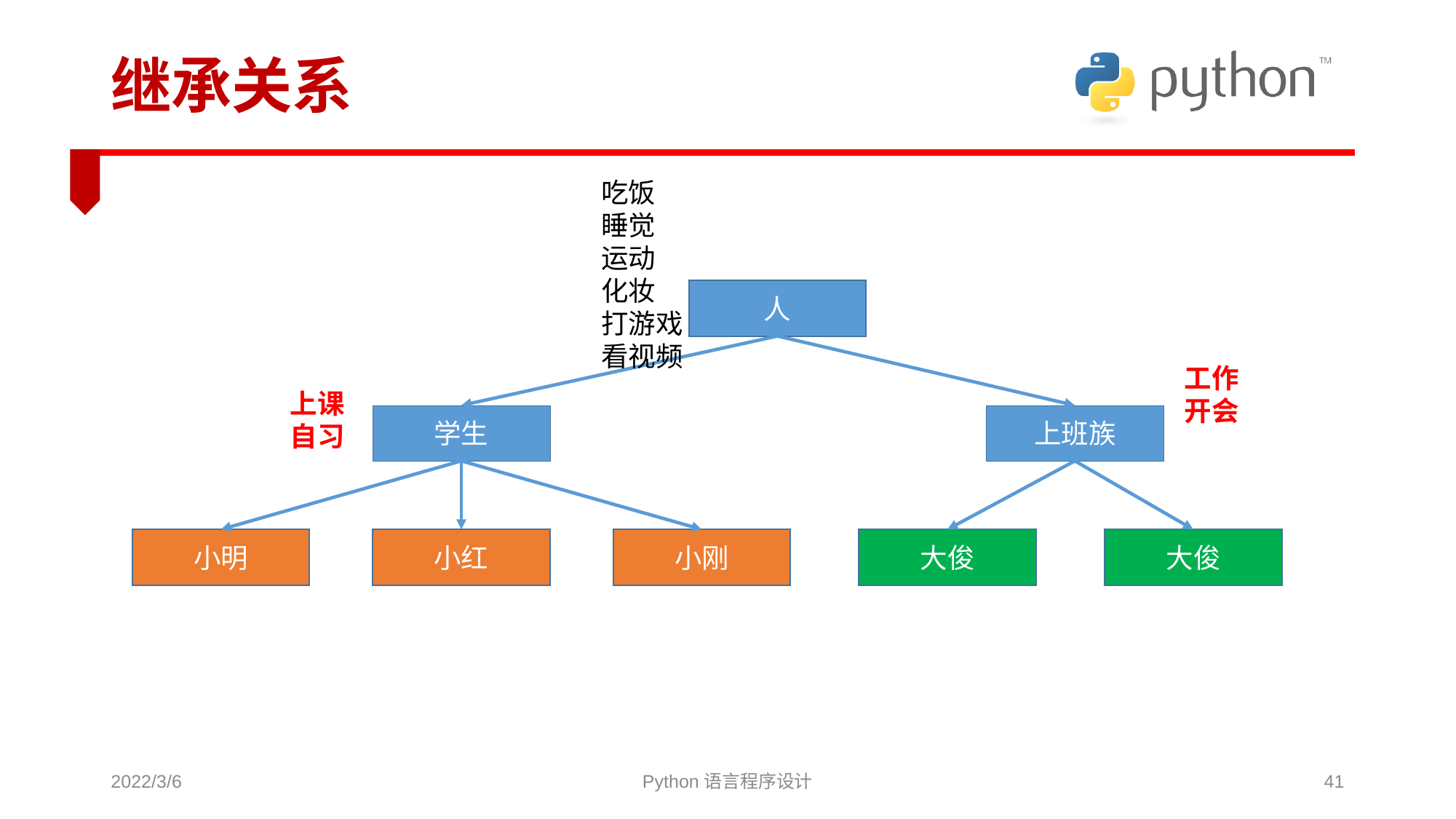

# 继承关系
吃饭
睡觉
运动
化妆
打游戏
看视频

人
工作
开会
上课
自习
上班族
学生
大俊
大俊
小刚
小明
小红
2022/3/6
Python语言程序设计
41